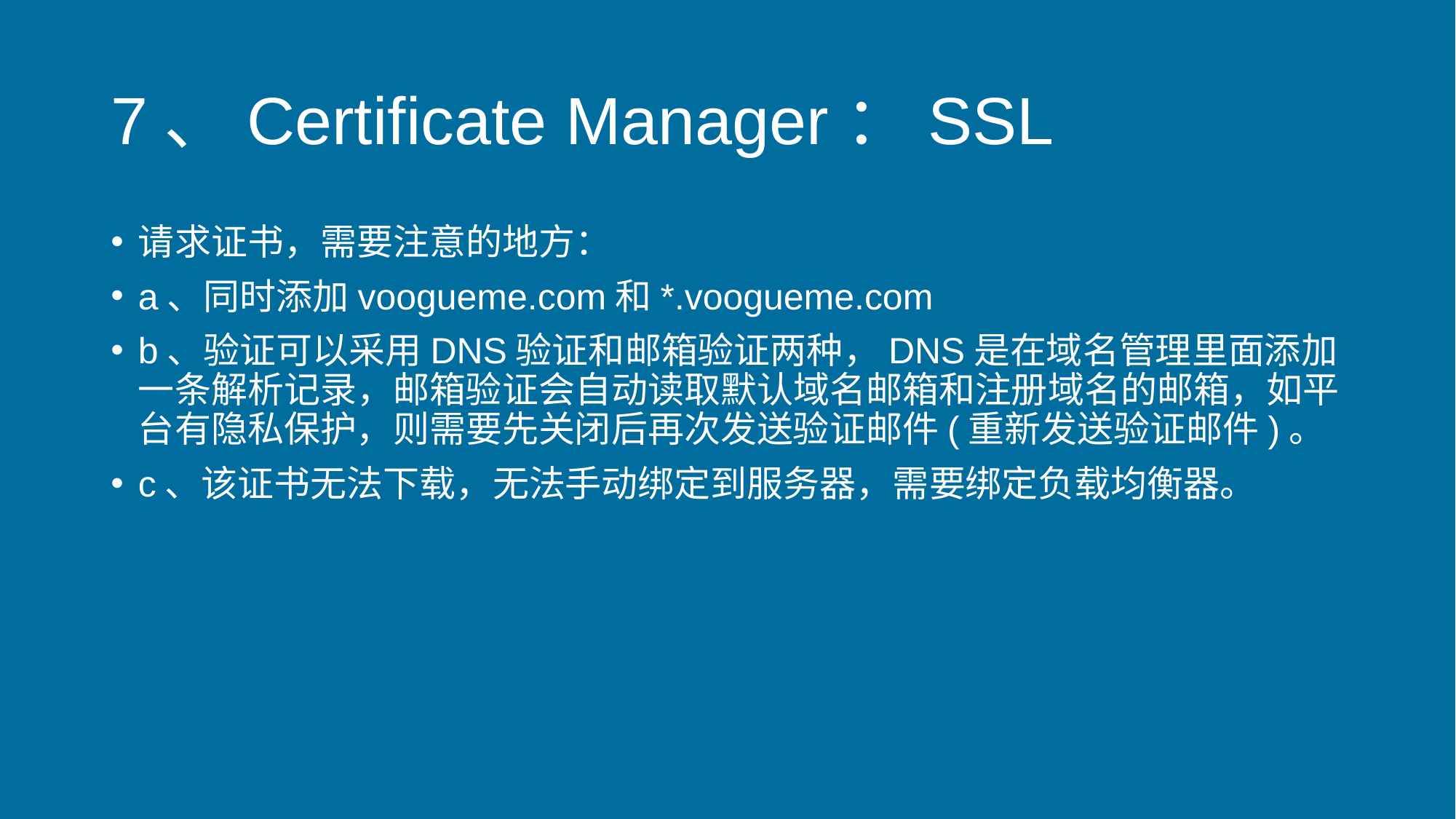

# 7、Certificate Manager：SSL
请求证书，需要注意的地方：
a、同时添加voogueme.com和*.voogueme.com
b、验证可以采用DNS验证和邮箱验证两种，DNS是在域名管理里面添加一条解析记录，邮箱验证会自动读取默认域名邮箱和注册域名的邮箱，如平台有隐私保护，则需要先关闭后再次发送验证邮件(重新发送验证邮件)。
c、该证书无法下载，无法手动绑定到服务器，需要绑定负载均衡器。